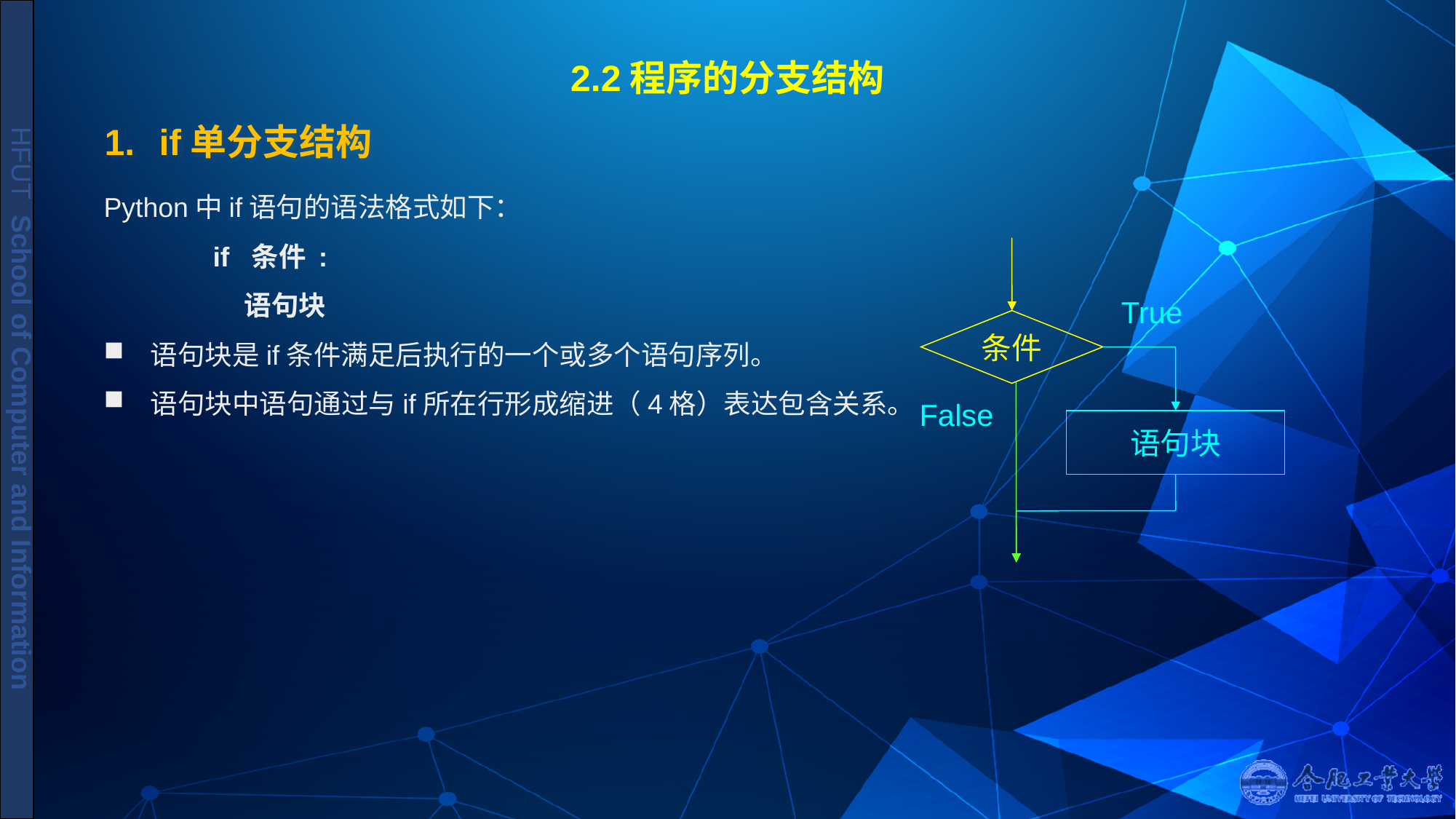

# 2.2程序的分支结构
if单分支结构
Python中if语句的语法格式如下：
if  条件 :
    语句块
 语句块是if条件满足后执行的一个或多个语句序列。
 语句块中语句通过与if所在行形成缩进（4格）表达包含关系。

True
条件

False
语句块